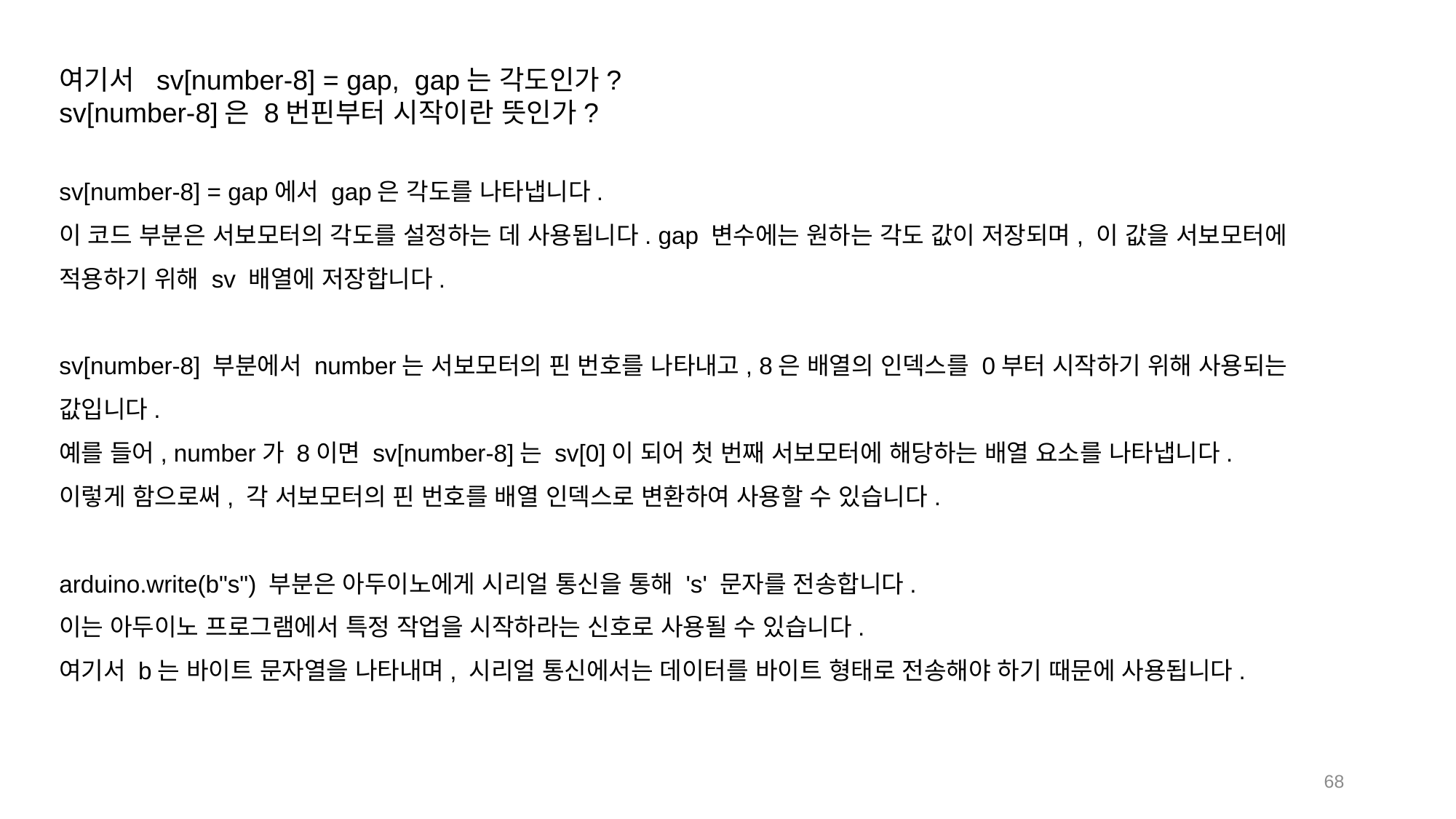

여기서  sv[number-8] = gap,  gap는 각도인가?
sv[number-8]은 8번핀부터 시작이란 뜻인가?
sv[number-8] = gap에서 gap은 각도를 나타냅니다.
이 코드 부분은 서보모터의 각도를 설정하는 데 사용됩니다. gap 변수에는 원하는 각도 값이 저장되며, 이 값을 서보모터에 적용하기 위해 sv 배열에 저장합니다.

sv[number-8] 부분에서 number는 서보모터의 핀 번호를 나타내고, 8은 배열의 인덱스를 0부터 시작하기 위해 사용되는 값입니다.
예를 들어, number가 8이면 sv[number-8]는 sv[0]이 되어 첫 번째 서보모터에 해당하는 배열 요소를 나타냅니다.
이렇게 함으로써, 각 서보모터의 핀 번호를 배열 인덱스로 변환하여 사용할 수 있습니다.

arduino.write(b"s") 부분은 아두이노에게 시리얼 통신을 통해 's' 문자를 전송합니다.
이는 아두이노 프로그램에서 특정 작업을 시작하라는 신호로 사용될 수 있습니다.
여기서 b는 바이트 문자열을 나타내며, 시리얼 통신에서는 데이터를 바이트 형태로 전송해야 하기 때문에 사용됩니다.
68